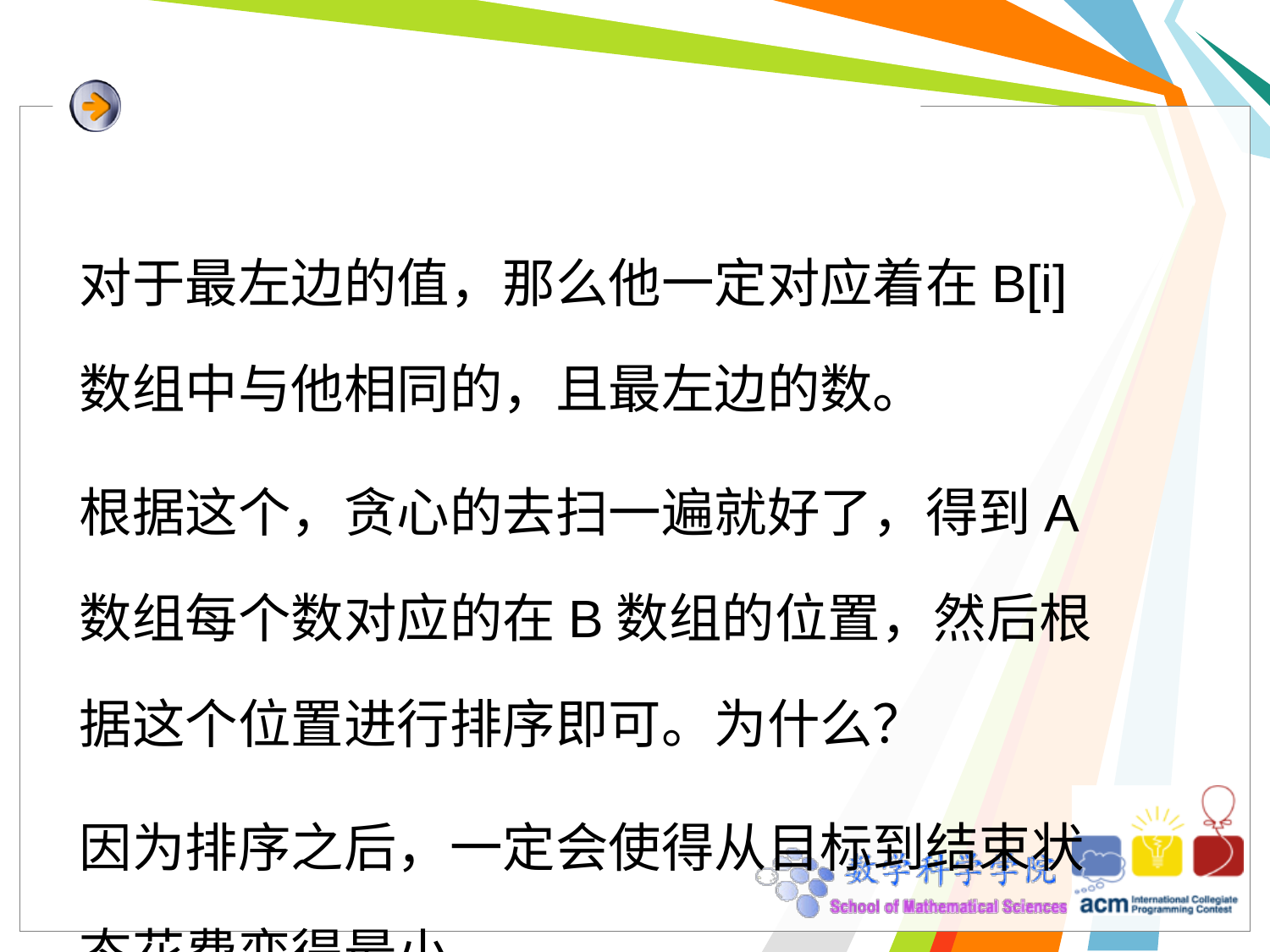

10
对于最左边的值，那么他一定对应着在B[i]数组中与他相同的，且最左边的数。
根据这个，贪心的去扫一遍就好了，得到A数组每个数对应的在B数组的位置，然后根据这个位置进行排序即可。为什么？
因为排序之后，一定会使得从目标到结束状态花费变得最小。